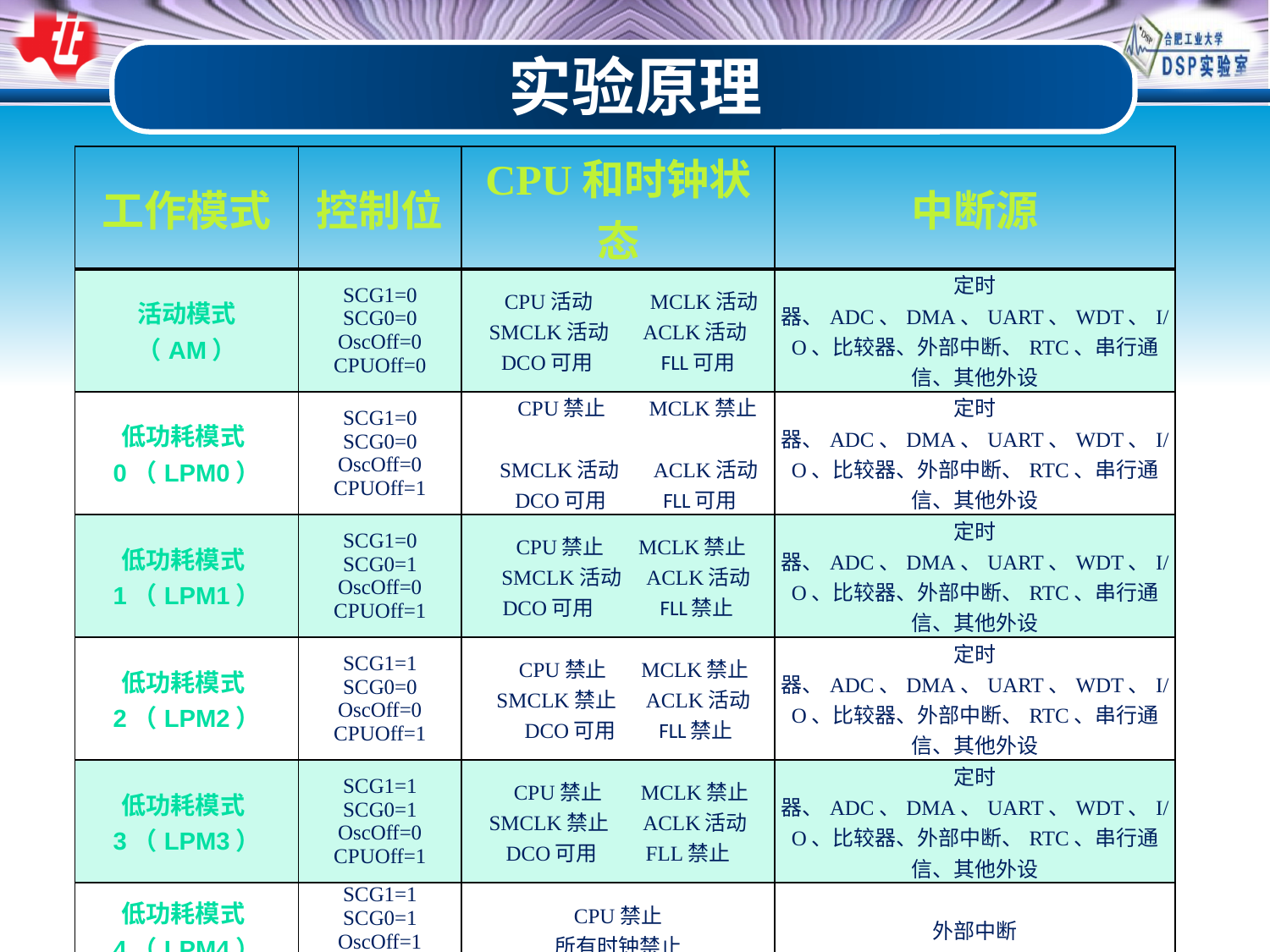

实验原理
| 工作模式 | 控制位 | CPU和时钟状态 | 中断源 |
| --- | --- | --- | --- |
| 活动模式 （AM） | SCG1=0 SCG0=0 OscOff=0 CPUOff=0 | CPU活动 MCLK活动 SMCLK活动 ACLK活动 DCO可用 FLL可用 | 定时器、ADC、DMA、UART、WDT、I/O、比较器、外部中断、RTC、串行通信、其他外设 |
| 低功耗模式0（LPM0） | SCG1=0 SCG0=0 OscOff=0 CPUOff=1 | CPU禁止 MCLK禁止 SMCLK活动 ACLK活动 DCO可用 FLL可用 | 定时器、ADC、DMA、UART、WDT、I/O、比较器、外部中断、RTC、串行通信、其他外设 |
| 低功耗模式1（LPM1） | SCG1=0 SCG0=1 OscOff=0 CPUOff=1 | CPU禁止 MCLK禁止 SMCLK活动 ACLK活动 DCO可用 FLL禁止 | 定时器、ADC、DMA、UART、WDT、I/O、比较器、外部中断、RTC、串行通信、其他外设 |
| 低功耗模式2（LPM2） | SCG1=1 SCG0=0 OscOff=0 CPUOff=1 | CPU禁止 MCLK禁止 SMCLK禁止 ACLK活动 DCO可用 FLL禁止 | 定时器、ADC、DMA、UART、WDT、I/O、比较器、外部中断、RTC、串行通信、其他外设 |
| 低功耗模式3（LPM3） | SCG1=1 SCG0=1 OscOff=0 CPUOff=1 | CPU禁止 MCLK禁止 SMCLK禁止 ACLK活动 DCO可用 FLL禁止 | 定时器、ADC、DMA、UART、WDT、I/O、比较器、外部中断、RTC、串行通信、其他外设 |
| 低功耗模式4（LPM4） | SCG1=1 SCG0=1 OscOff=1 CPUOff=1 | CPU禁止 所有时钟禁止 | 外部中断 |
| 低功耗模式4.5（LPM4.5） | SCG1=1 SCG0=1 OscOff=1 CPUOff=1 | 当PMMREGOFF = 1，无RAM保持，RTC禁止（仅限MSP430F5xx） | 外部中断 |